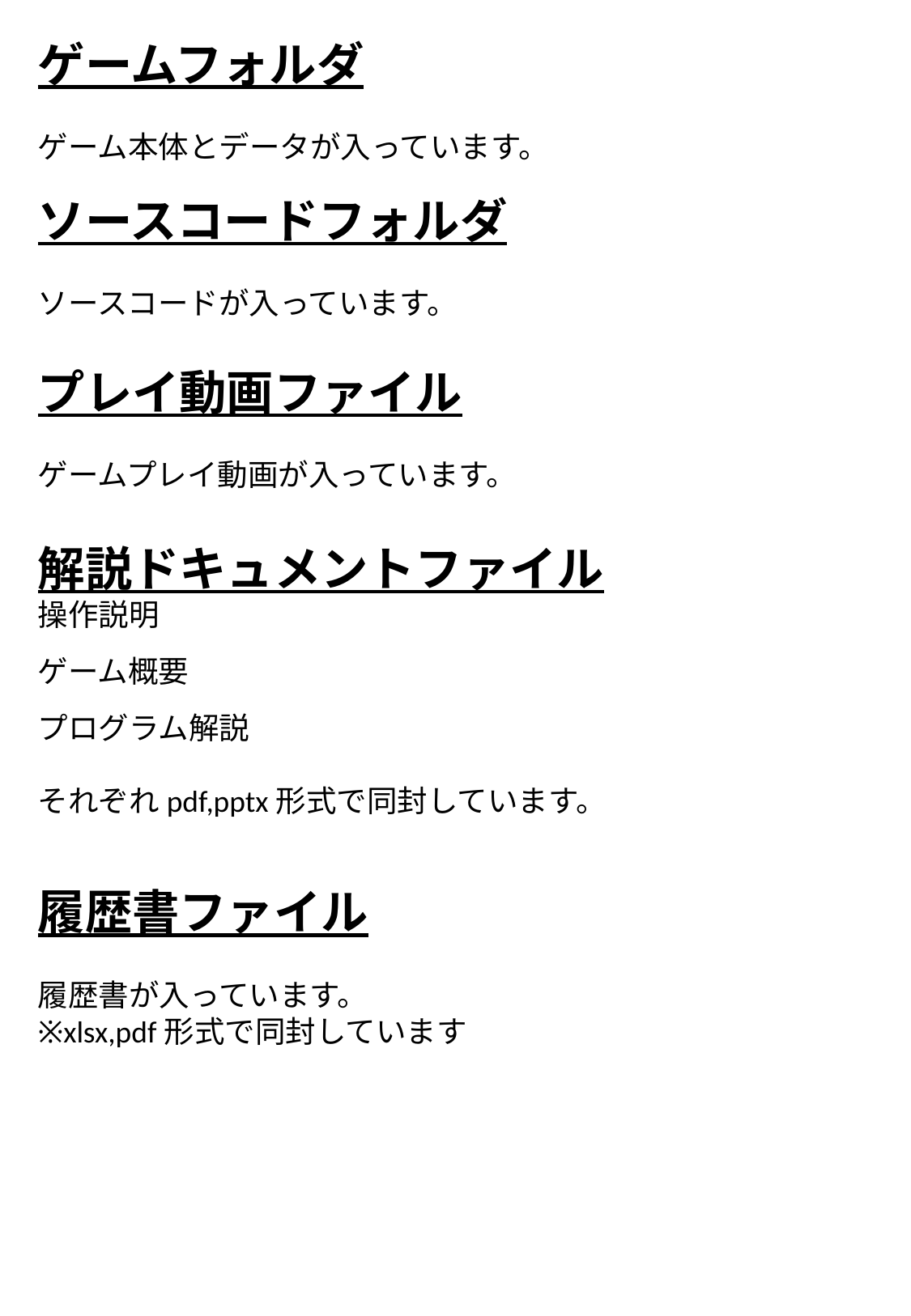

ゲームフォルダ

ゲーム本体とデータが入っています。

ソースコードフォルダ

ソースコードが入っています。

プレイ動画ファイル

ゲームプレイ動画が入っています。
解説ドキュメントファイル
操作説明

ゲーム概要

プログラム解説

それぞれpdf,pptx形式で同封しています。

履歴書ファイル

履歴書が入っています。
※xlsx,pdf形式で同封しています